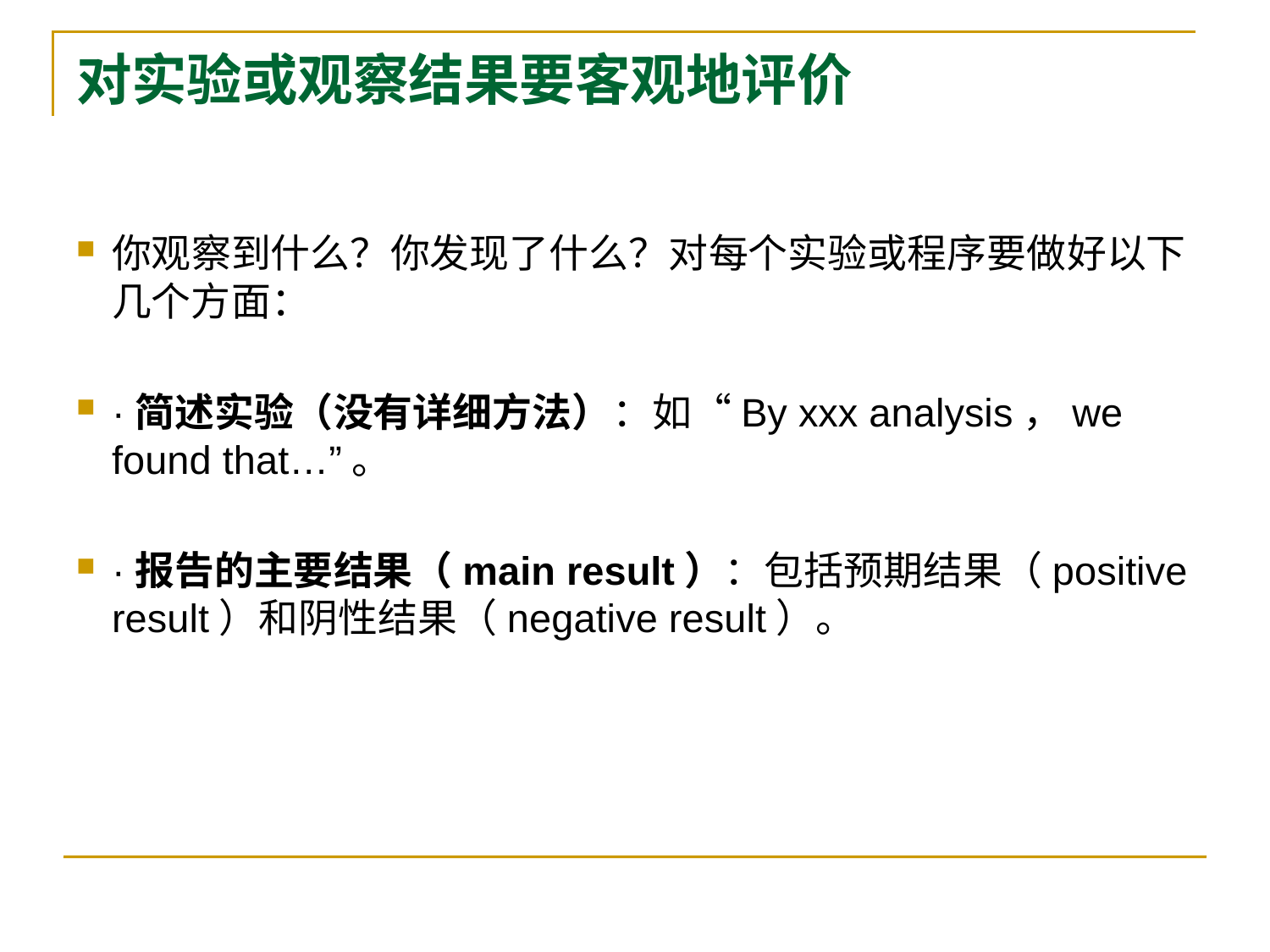

# 对实验或观察结果要客观地评价
你观察到什么？你发现了什么？对每个实验或程序要做好以下几个方面：

·简述实验（没有详细方法）：如“By xxx analysis，we found that…”。

·报告的主要结果（main result）：包括预期结果（positive result）和阴性结果（negative result）。